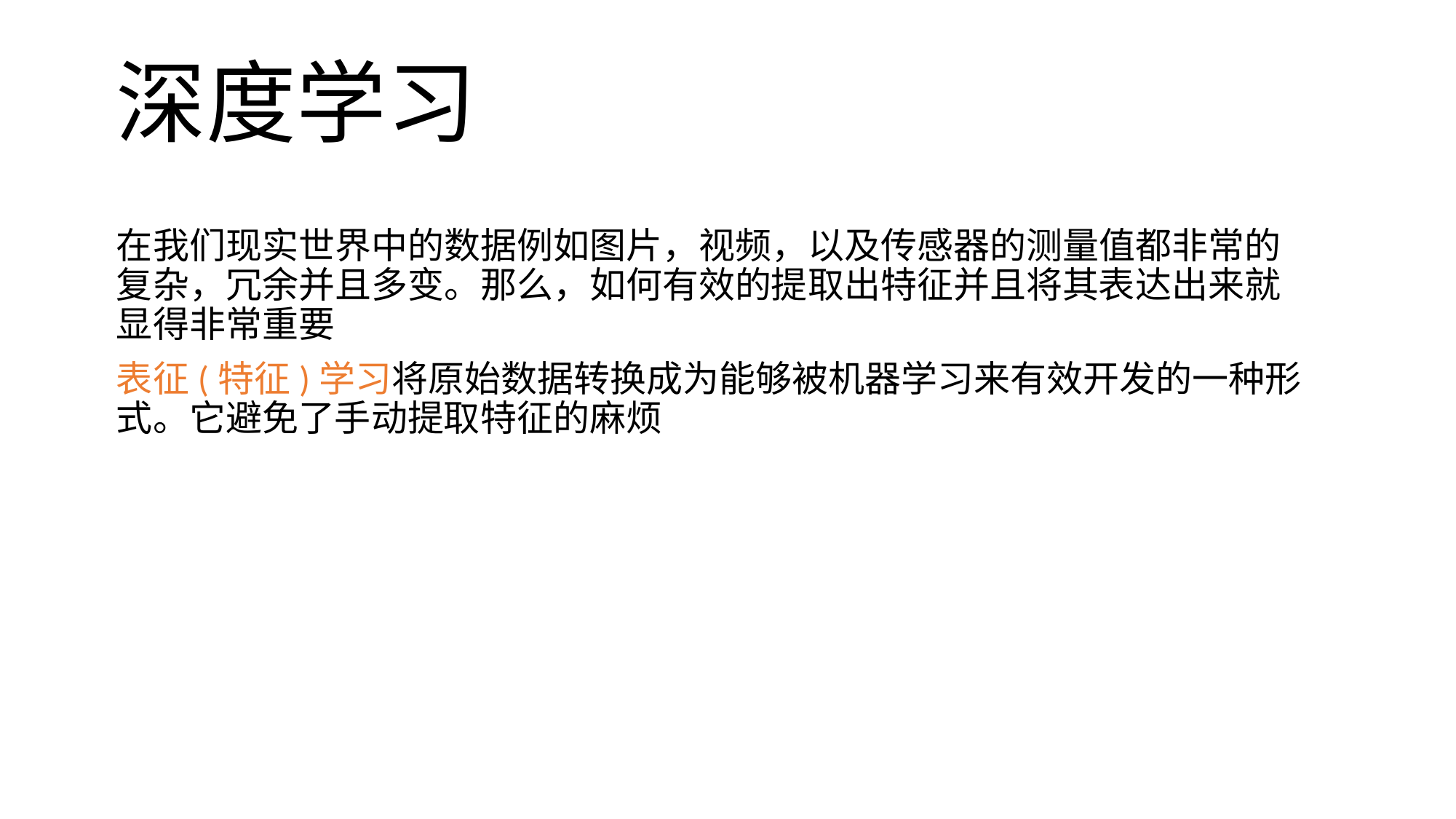

# 深度学习
在我们现实世界中的数据例如图片，视频，以及传感器的测量值都非常的复杂，冗余并且多变。那么，如何有效的提取出特征并且将其表达出来就显得非常重要
表征(特征)学习将原始数据转换成为能够被机器学习来有效开发的一种形式。它避免了手动提取特征的麻烦